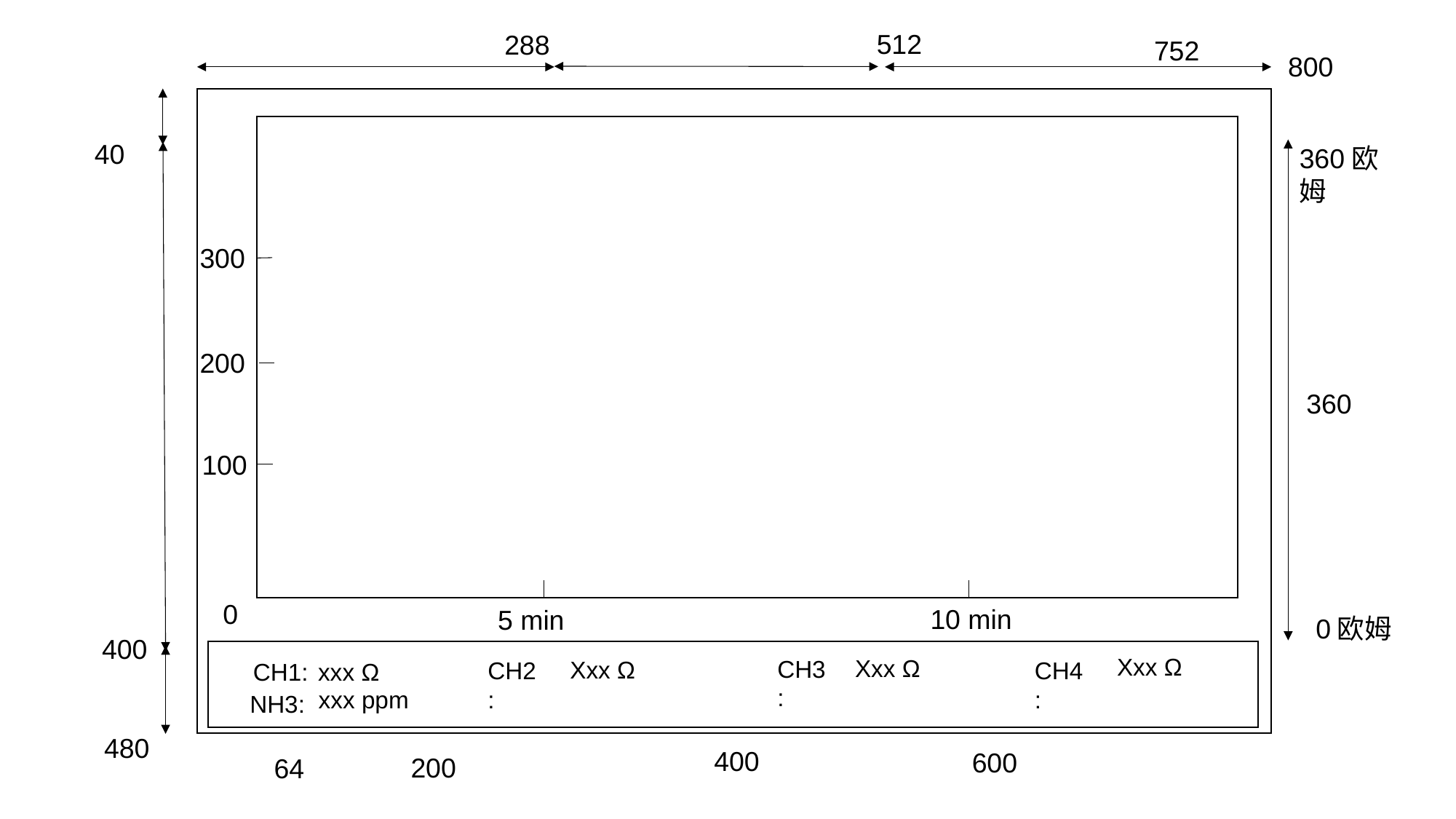

512
288
752
800

40
360欧姆
300
200
360
100
0
10 min
5 min
0欧姆
400

Xxx Ω
Xxx Ω
CH3:
Xxx Ω
CH2:
CH4:
xxx Ω
CH1:
xxx ppm
NH3:
480
400
600
200
64